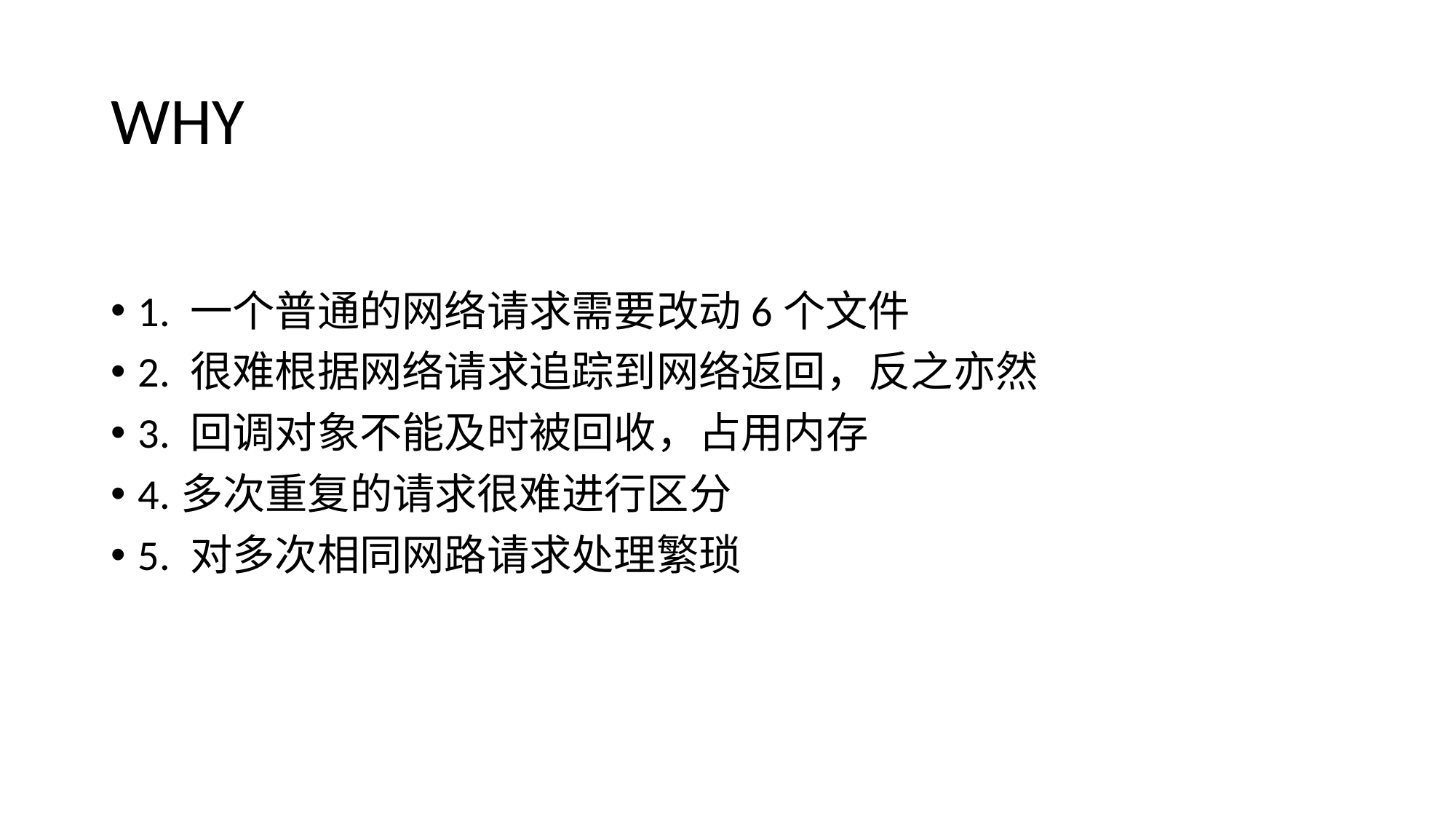

# WHY

1. 一个普通的网络请求需要改动6个文件
2. 很难根据网络请求追踪到网络返回，反之亦然
3. 回调对象不能及时被回收，占用内存
4.多次重复的请求很难进行区分
5. 对多次相同网路请求处理繁琐